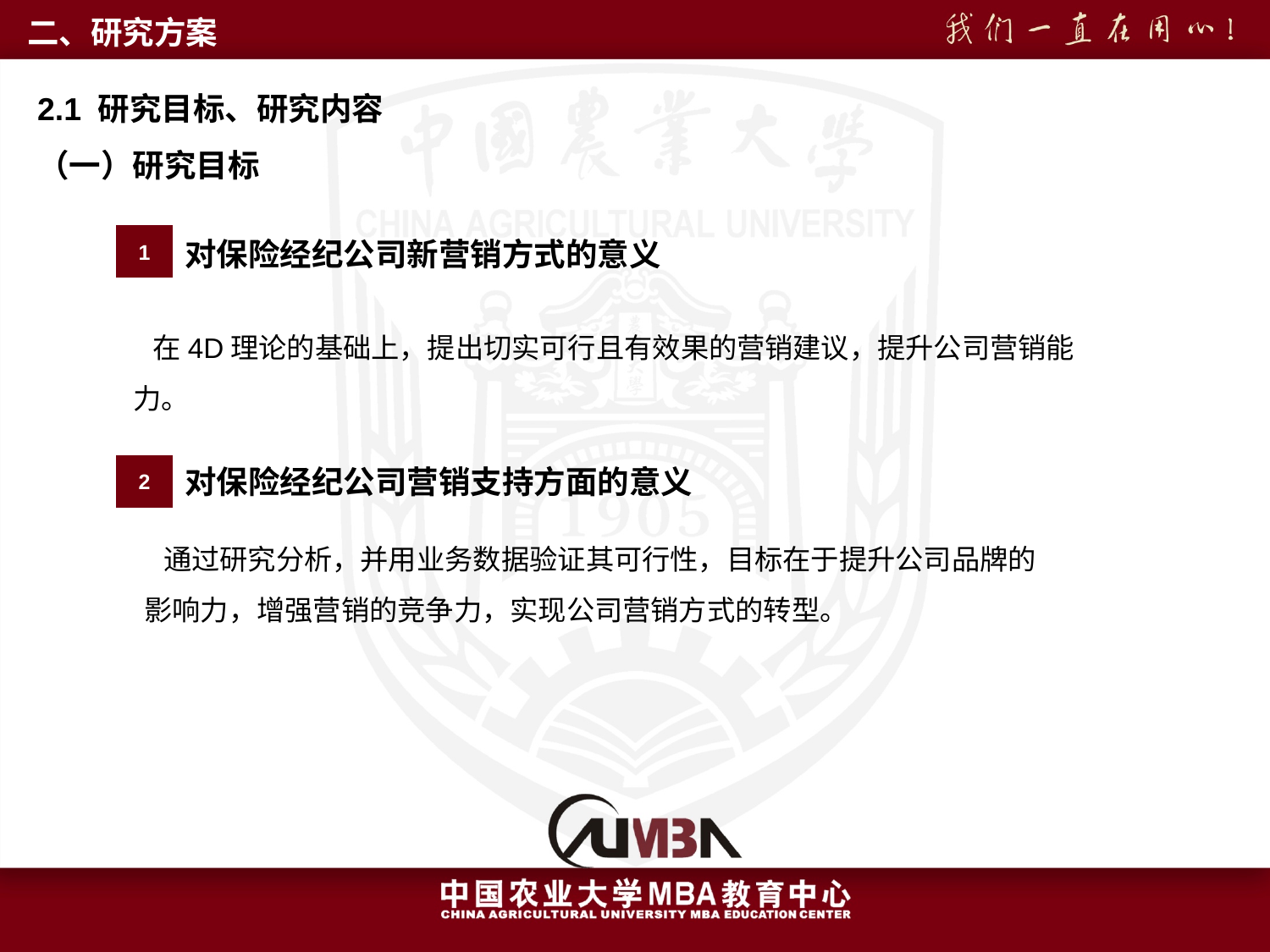

二、研究方案
2.1 研究目标、研究内容
（一）研究目标
1
对保险经纪公司新营销方式的意义
  在4D理论的基础上，提出切实可行且有效果的营销建议，提升公司营销能力。
对保险经纪公司营销支持方面的意义
2
  通过研究分析，并用业务数据验证其可行性，目标在于提升公司品牌的影响力，增强营销的竞争力，实现公司营销方式的转型。